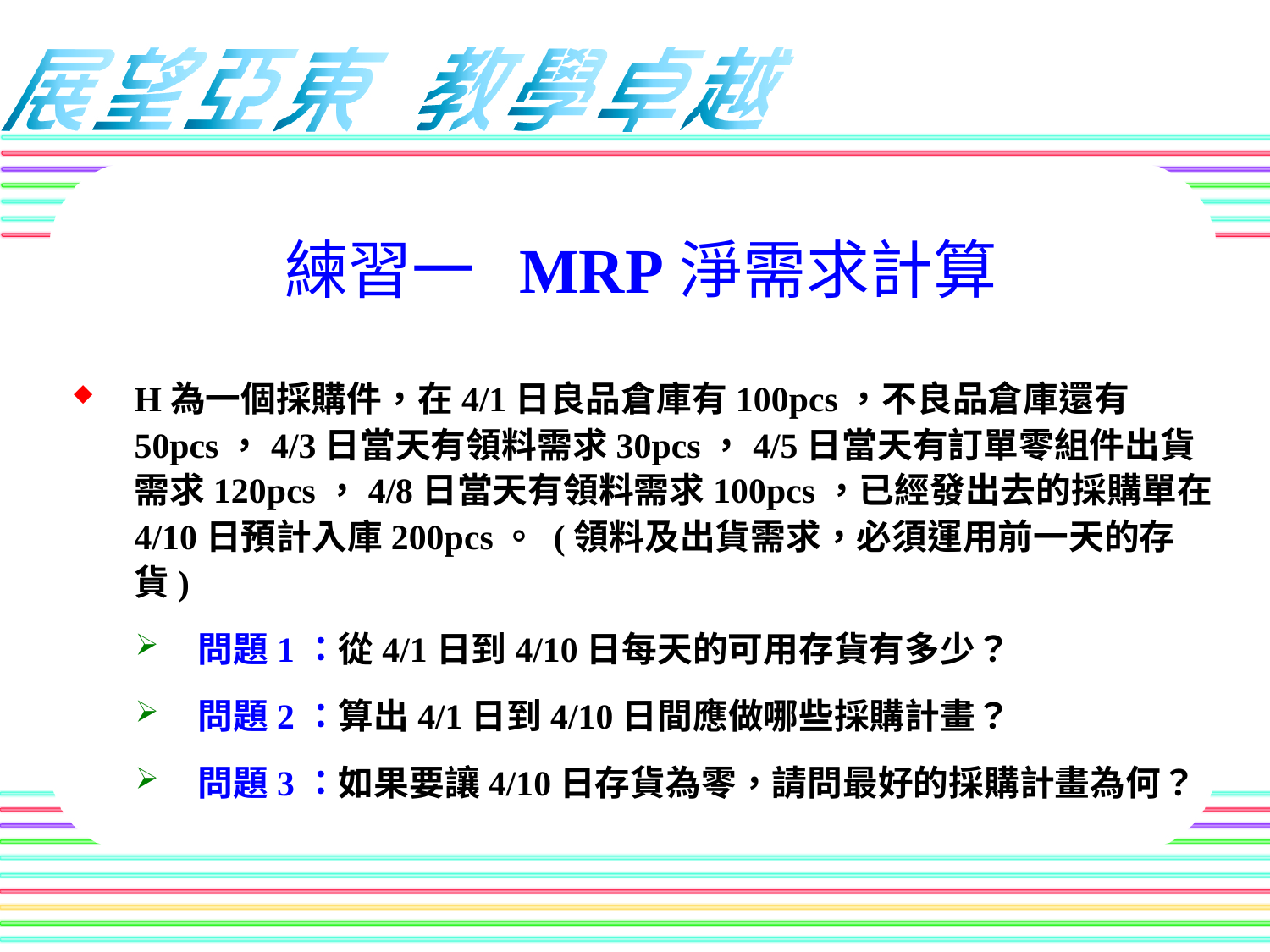

練習一  MRP淨需求計算
H為一個採購件，在4/1日良品倉庫有100pcs，不良品倉庫還有50pcs，4/3日當天有領料需求30pcs，4/5日當天有訂單零組件出貨需求120pcs，4/8日當天有領料需求100pcs，已經發出去的採購單在4/10日預計入庫200pcs。 (領料及出貨需求，必須運用前一天的存貨)
問題1：從4/1日到4/10日每天的可用存貨有多少？
問題2：算出4/1日到4/10日間應做哪些採購計畫？
問題3：如果要讓4/10日存貨為零，請問最好的採購計畫為何？